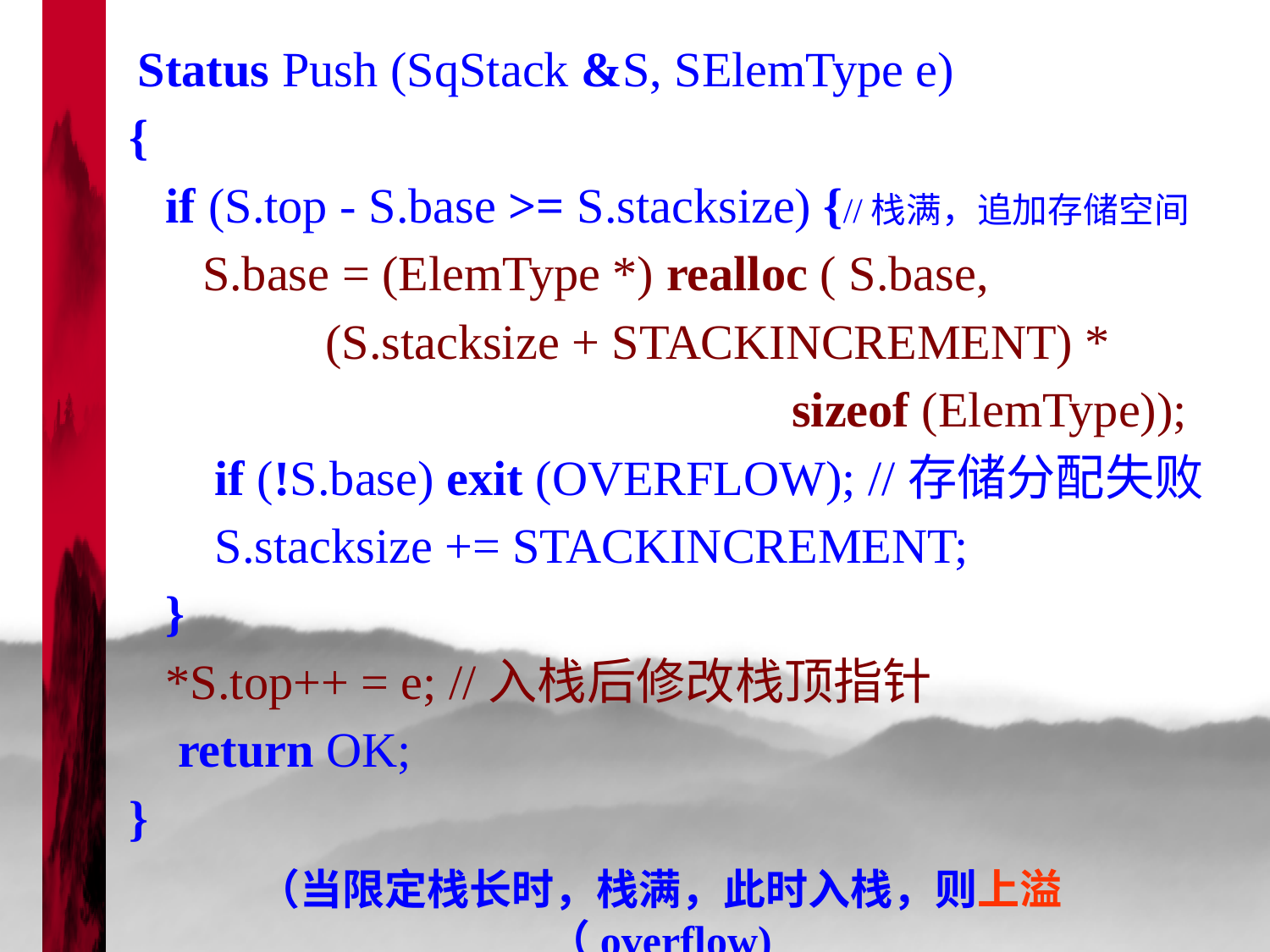

Status Push (SqStack &S, SElemType e)
{
   if (S.top - S.base >= S.stacksize) {//栈满，追加存储空间
      S.base = (ElemType *) realloc ( S.base,
                (S.stacksize + STACKINCREMENT) *
                                                      sizeof (ElemType));
       if (!S.base) exit (OVERFLOW); //存储分配失败
       S.stacksize += STACKINCREMENT;
   }
   *S.top++ = e; //入栈后修改栈顶指针
    return OK;
}
（当限定栈长时，栈满，此时入栈，则上溢（overflow)